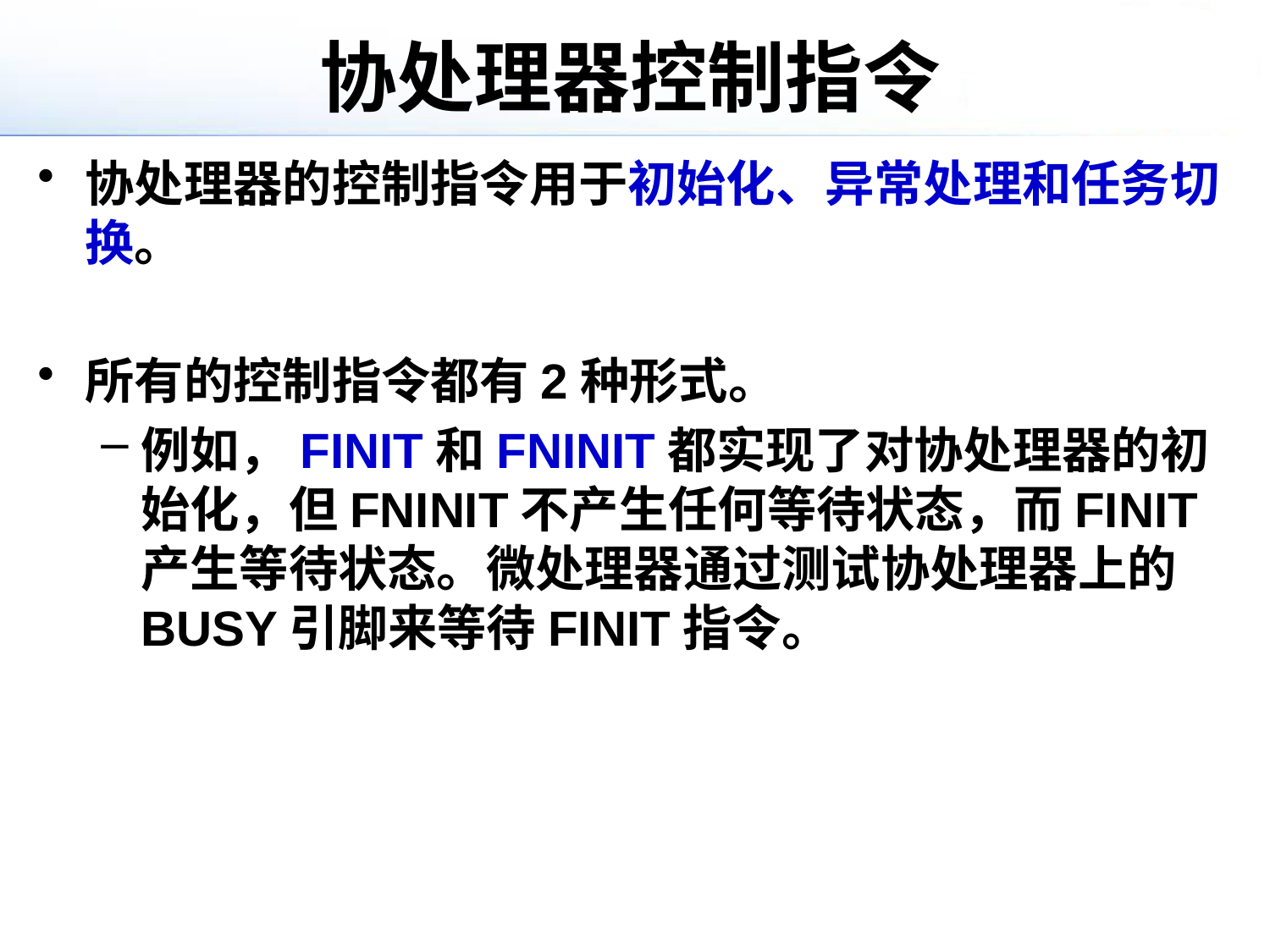

# 协处理器控制指令
协处理器的控制指令用于初始化、异常处理和任务切换。

所有的控制指令都有2种形式。
例如，FINIT和FNINIT都实现了对协处理器的初始化，但FNINIT不产生任何等待状态，而FINIT产生等待状态。微处理器通过测试协处理器上的BUSY引脚来等待FINIT指令。